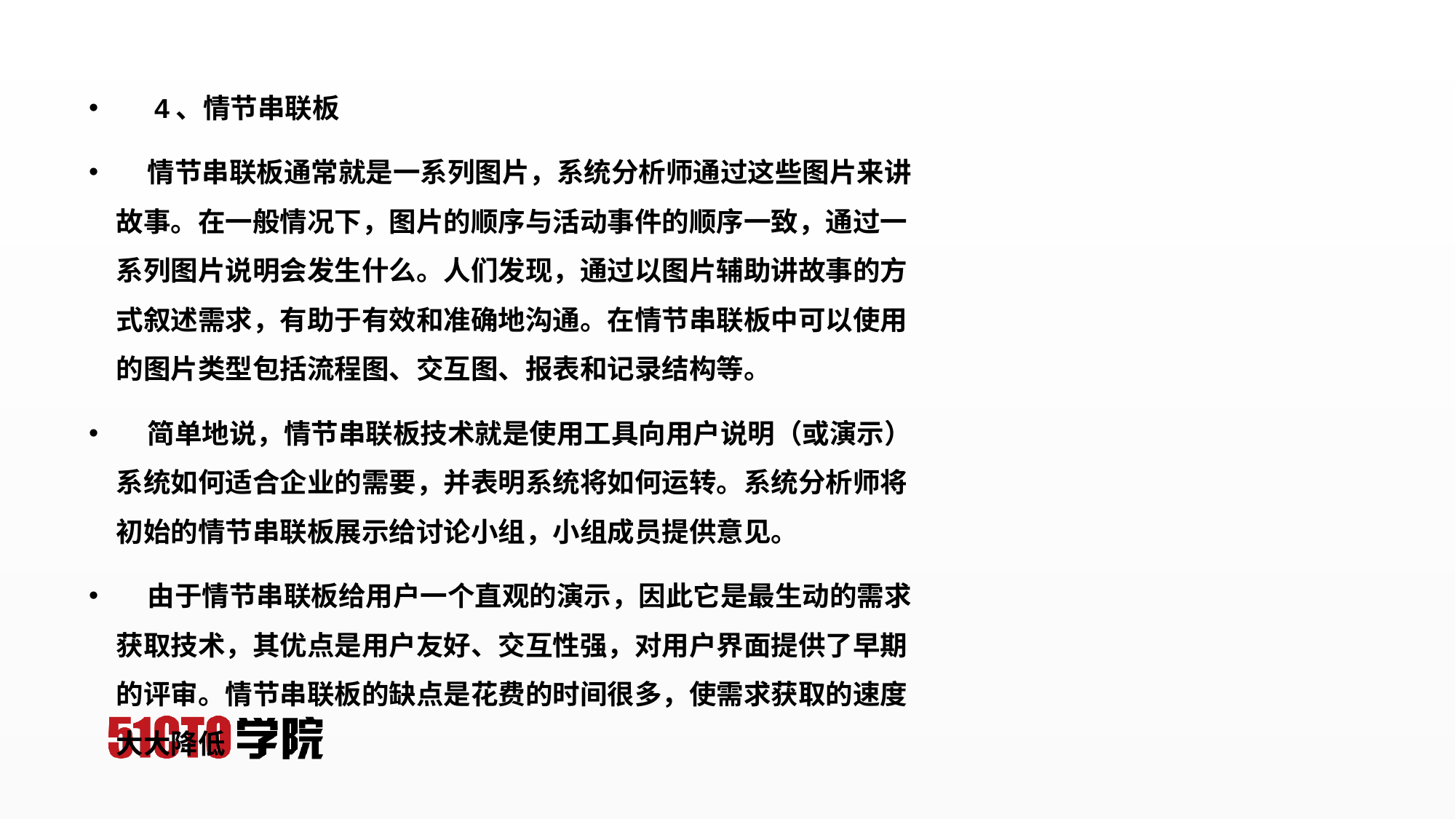

4、情节串联板
    情节串联板通常就是一系列图片，系统分析师通过这些图片来讲故事。在一般情况下，图片的顺序与活动事件的顺序一致，通过一系列图片说明会发生什么。人们发现，通过以图片辅助讲故事的方式叙述需求，有助于有效和准确地沟通。在情节串联板中可以使用的图片类型包括流程图、交互图、报表和记录结构等。
    简单地说，情节串联板技术就是使用工具向用户说明（或演示）系统如何适合企业的需要，并表明系统将如何运转。系统分析师将初始的情节串联板展示给讨论小组，小组成员提供意见。
    由于情节串联板给用户一个直观的演示，因此它是最生动的需求获取技术，其优点是用户友好、交互性强，对用户界面提供了早期的评审。情节串联板的缺点是花费的时间很多，使需求获取的速度大大降低